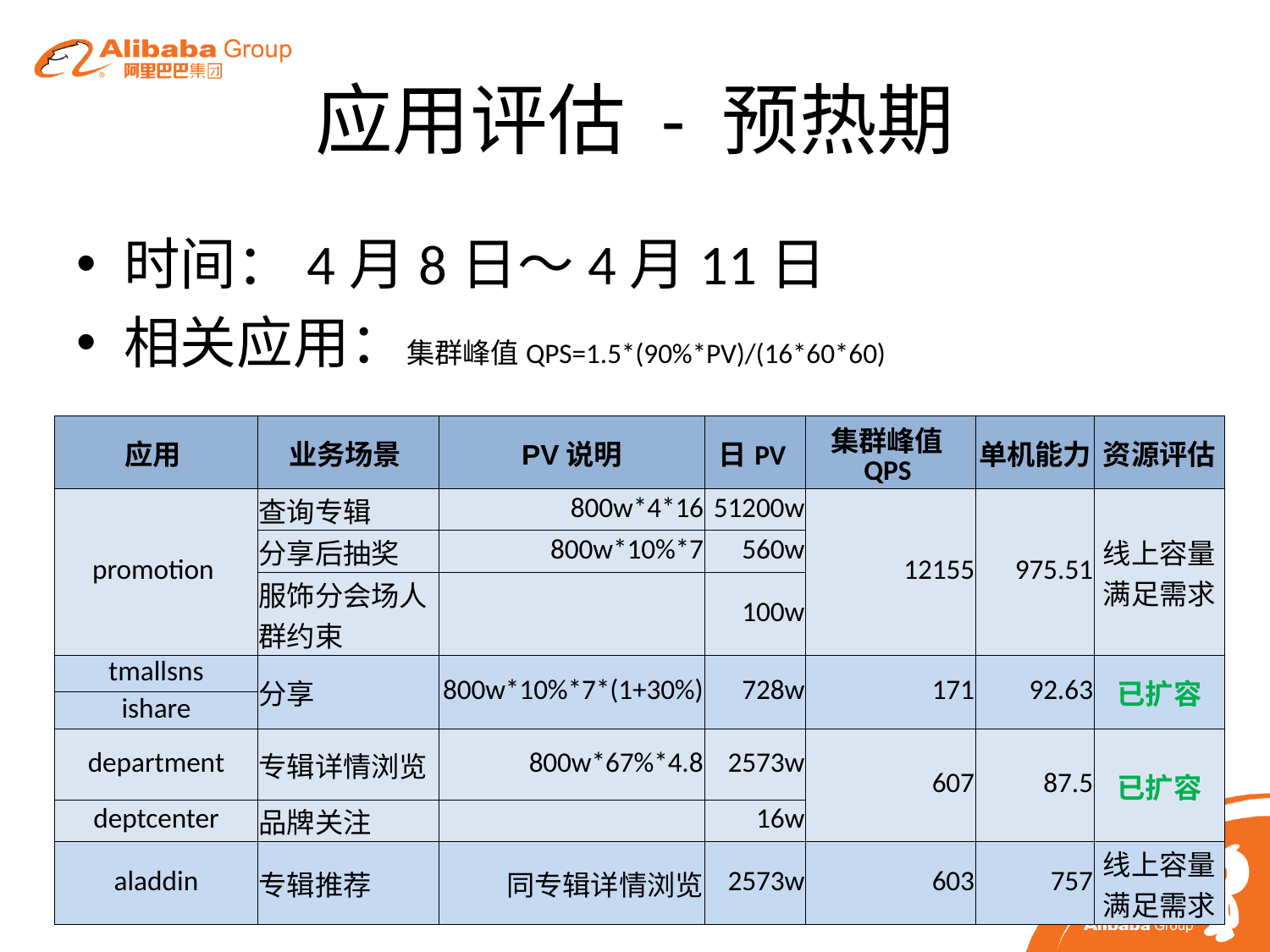

# 应用评估 - 预热期
时间：4月8日～4月11日
相关应用：集群峰值QPS=1.5*(90%*PV)/(16*60*60)
| 应用 | 业务场景 | PV说明 | 日PV | 集群峰值QPS | 单机能力 | 资源评估 |
| --- | --- | --- | --- | --- | --- | --- |
| promotion | 查询专辑 | 800w\*4\*16 | 51200w | 12155 | 975.51 | 线上容量满足需求 |
|  | 分享后抽奖 | 800w\*10%\*7 | 560w |  |  |  |
|  | 服饰分会场人群约束 |  | 100w |  |  |  |
| tmallsns | 分享 | 800w\*10%\*7\*(1+30%) | 728w | 171 | 92.63 | 已扩容 |
| ishare |  |  |  |  |  |  |
| department | 专辑详情浏览 | 800w\*67%\*4.8 | 2573w | 607 | 87.5 | 已扩容 |
| deptcenter | 品牌关注 |  | 16w |  |  |  |
| aladdin | 专辑推荐 | 同专辑详情浏览 | 2573w | 603 | 757 | 线上容量满足需求 |